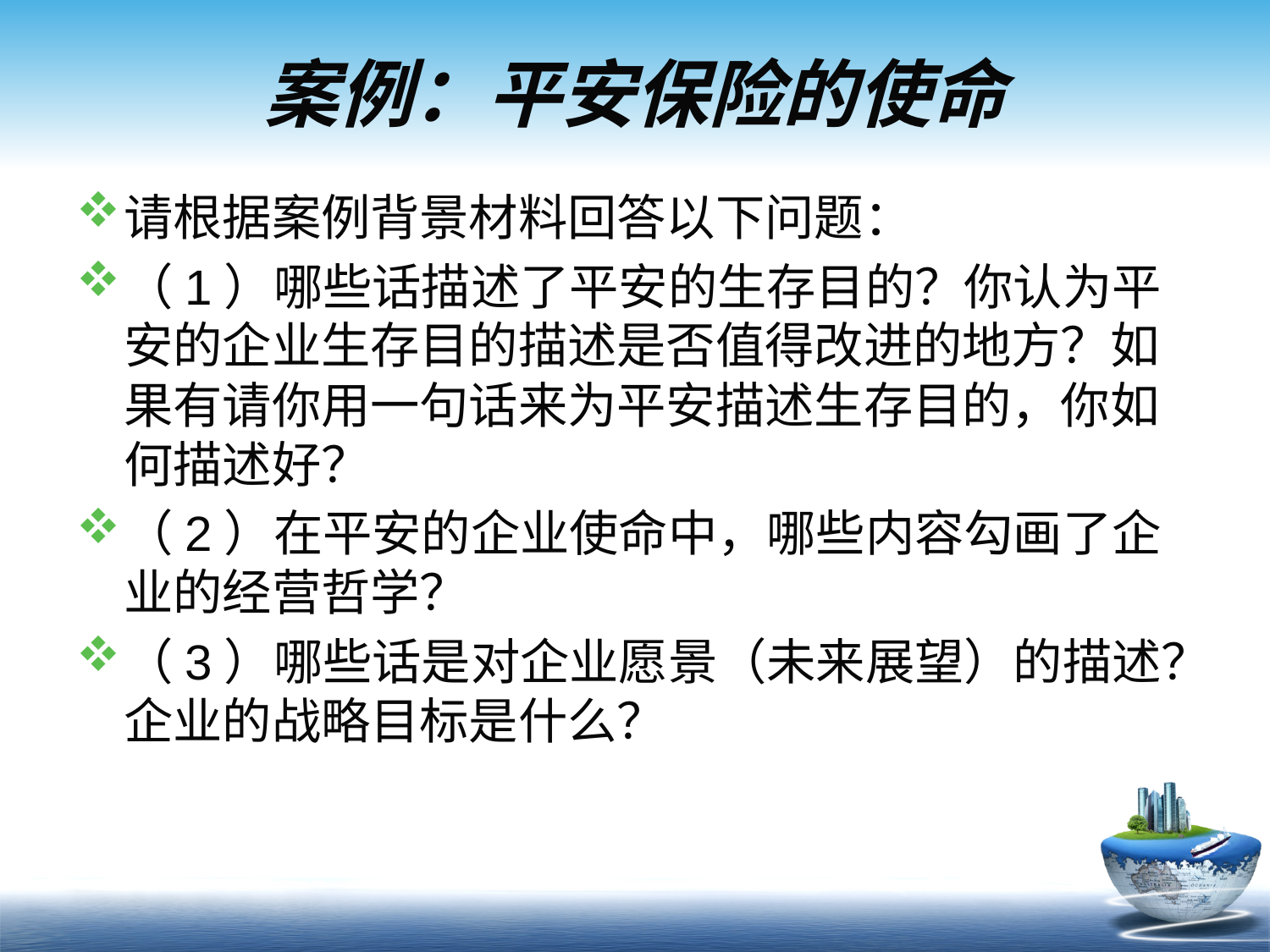

# 案例：平安保险的使命
请根据案例背景材料回答以下问题：
（1）哪些话描述了平安的生存目的？你认为平安的企业生存目的描述是否值得改进的地方？如果有请你用一句话来为平安描述生存目的，你如何描述好？
（2）在平安的企业使命中，哪些内容勾画了企业的经营哲学？
（3）哪些话是对企业愿景（未来展望）的描述？企业的战略目标是什么？